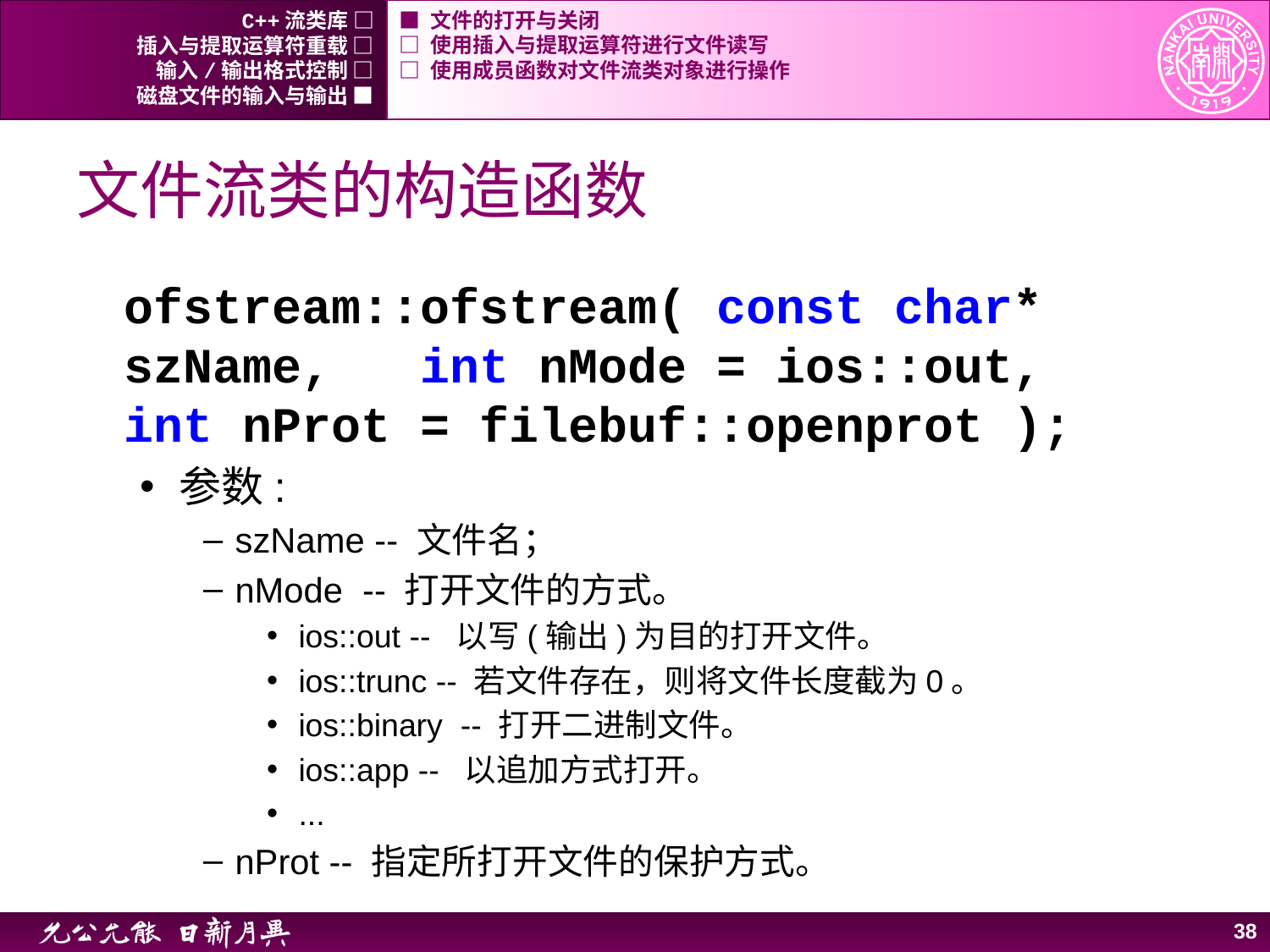

C++流类库 □
■ 文件的打开与关闭
插入与提取运算符重载 □
□ 使用插入与提取运算符进行文件读写
输入/输出格式控制 □
□ 使用成员函数对文件流类对象进行操作
磁盘文件的输入与输出 ■
# 文件流类的构造函数
ofstream::ofstream( const char* szName,   int nMode = ios::out,   int nProt = filebuf::openprot );
参数:
szName -- 文件名；
nMode  -- 打开文件的方式。
ios::out --  以写(输出)为目的打开文件。
ios::trunc -- 若文件存在，则将文件长度截为0。
ios::binary  -- 打开二进制文件。
ios::app --  以追加方式打开。
...
nProt -- 指定所打开文件的保护方式。
38